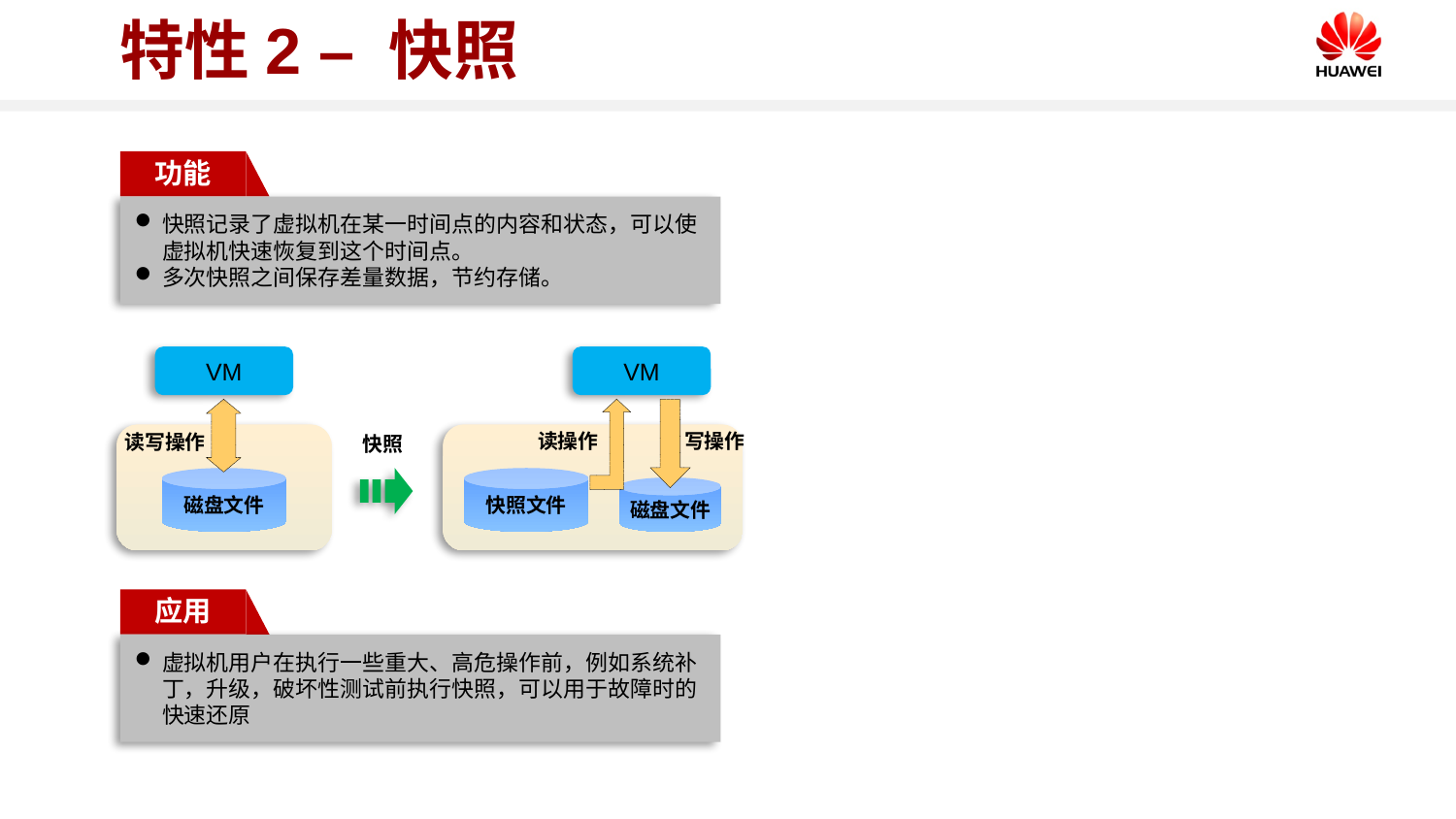

# 特性2 – 快照
功能

快照记录了虚拟机在某一时间点的内容和状态，可以使虚拟机快速恢复到这个时间点。
多次快照之间保存差量数据，节约存储。
VM
VM

读操作
写操作
读写操作
快照

磁盘文件

快照文件
磁盘文件

应用

虚拟机用户在执行一些重大、高危操作前，例如系统补丁，升级，破坏性测试前执行快照，可以用于故障时的快速还原